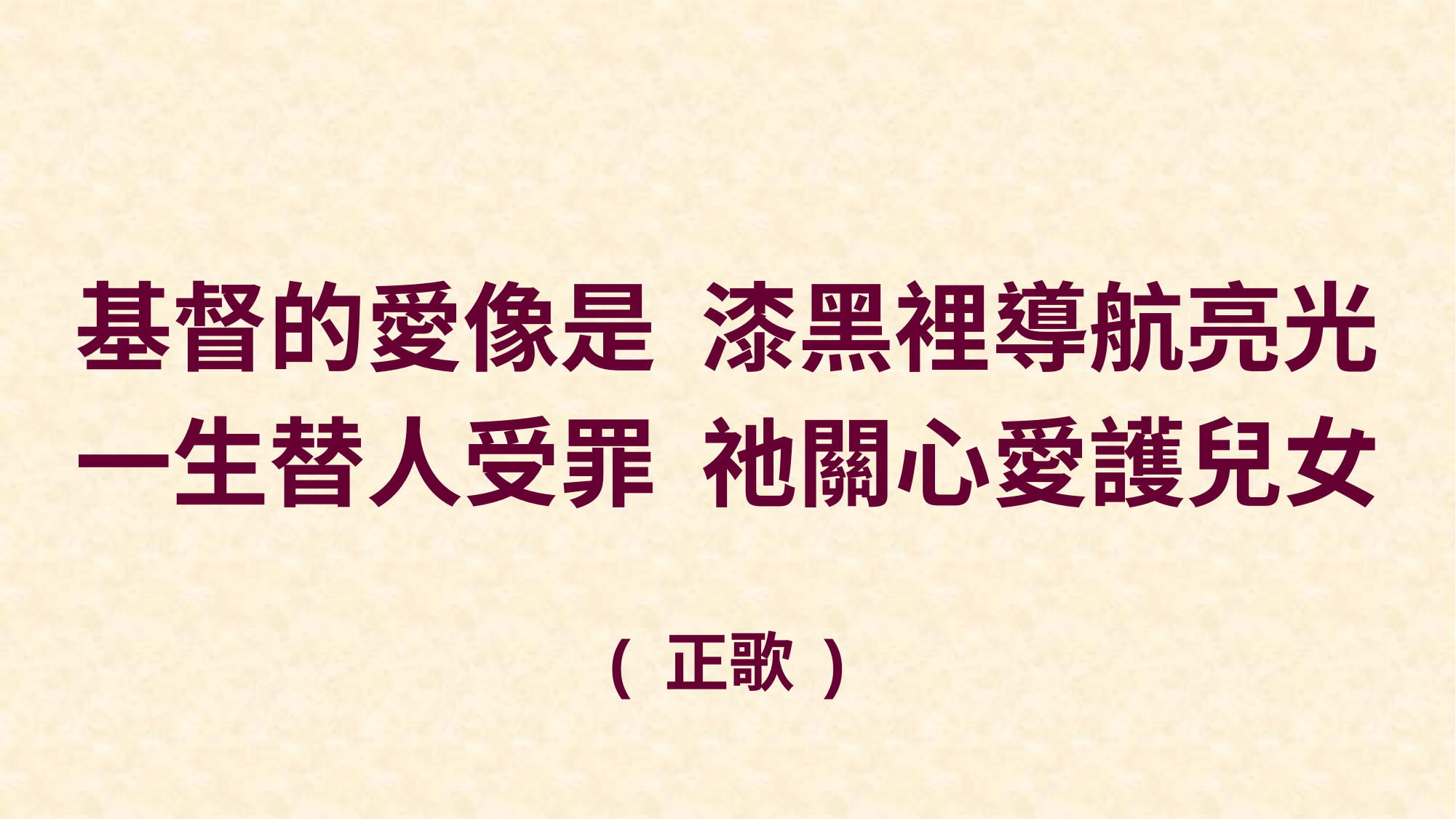

基督的愛像是  漆黑裡導航亮光
一生替人受罪  祂關心愛護兒女
( 正歌 )